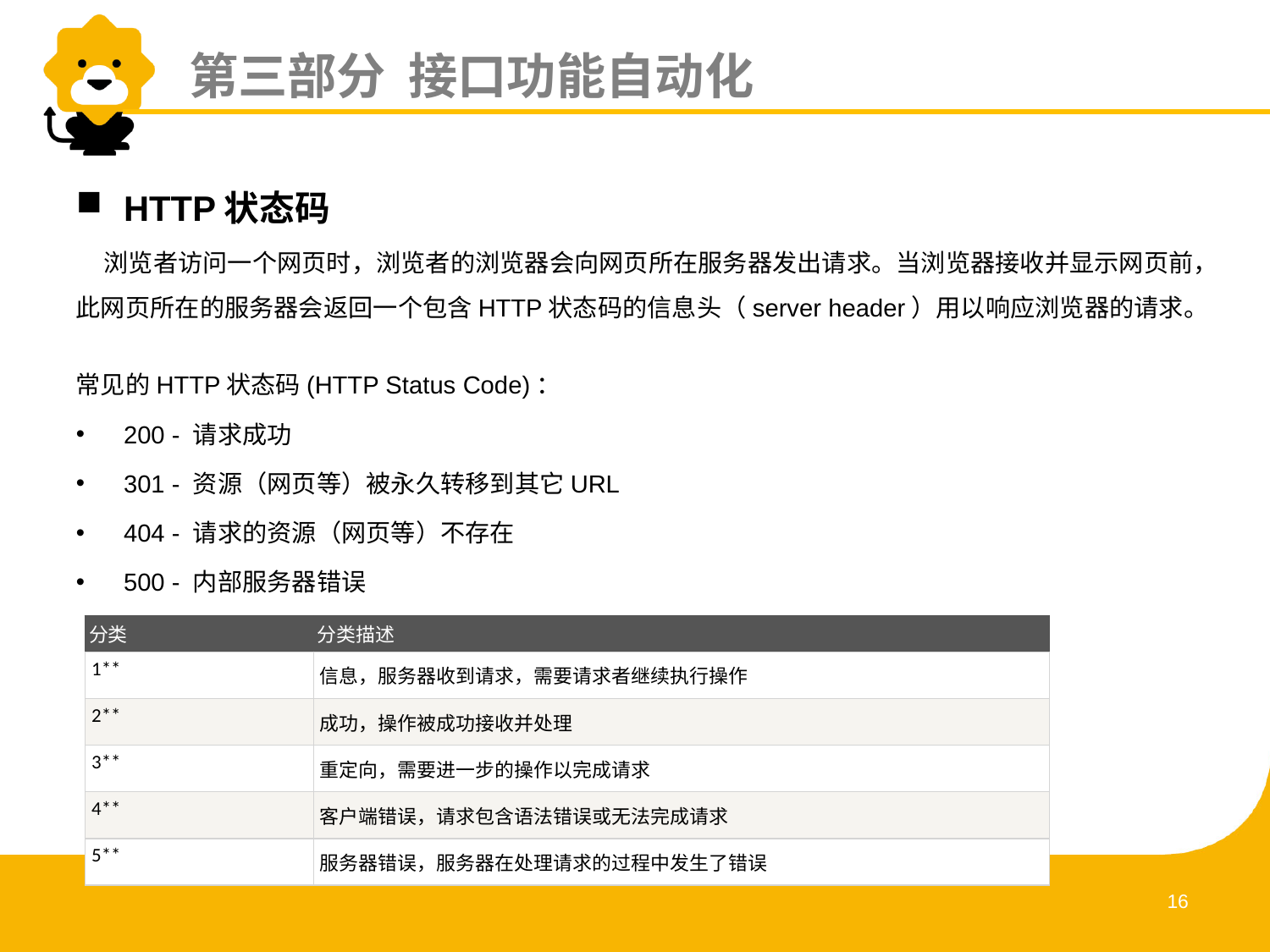

第三部分  接口功能自动化
HTTP状态码
    浏览者访问一个网页时，浏览者的浏览器会向网页所在服务器发出请求。当浏览器接收并显示网页前，此网页所在的服务器会返回一个包含HTTP状态码的信息头（server header）用以响应浏览器的请求。

常见的HTTP状态码(HTTP Status Code)：
200 - 请求成功
301 - 资源（网页等）被永久转移到其它URL
404 - 请求的资源（网页等）不存在
500 - 内部服务器错误

| 分类 | 分类描述 |
| --- | --- |
| 1\*\* | 信息，服务器收到请求，需要请求者继续执行操作 |
| 2\*\* | 成功，操作被成功接收并处理 |
| 3\*\* | 重定向，需要进一步的操作以完成请求 |
| 4\*\* | 客户端错误，请求包含语法错误或无法完成请求 |
| 5\*\* | 服务器错误，服务器在处理请求的过程中发生了错误 |